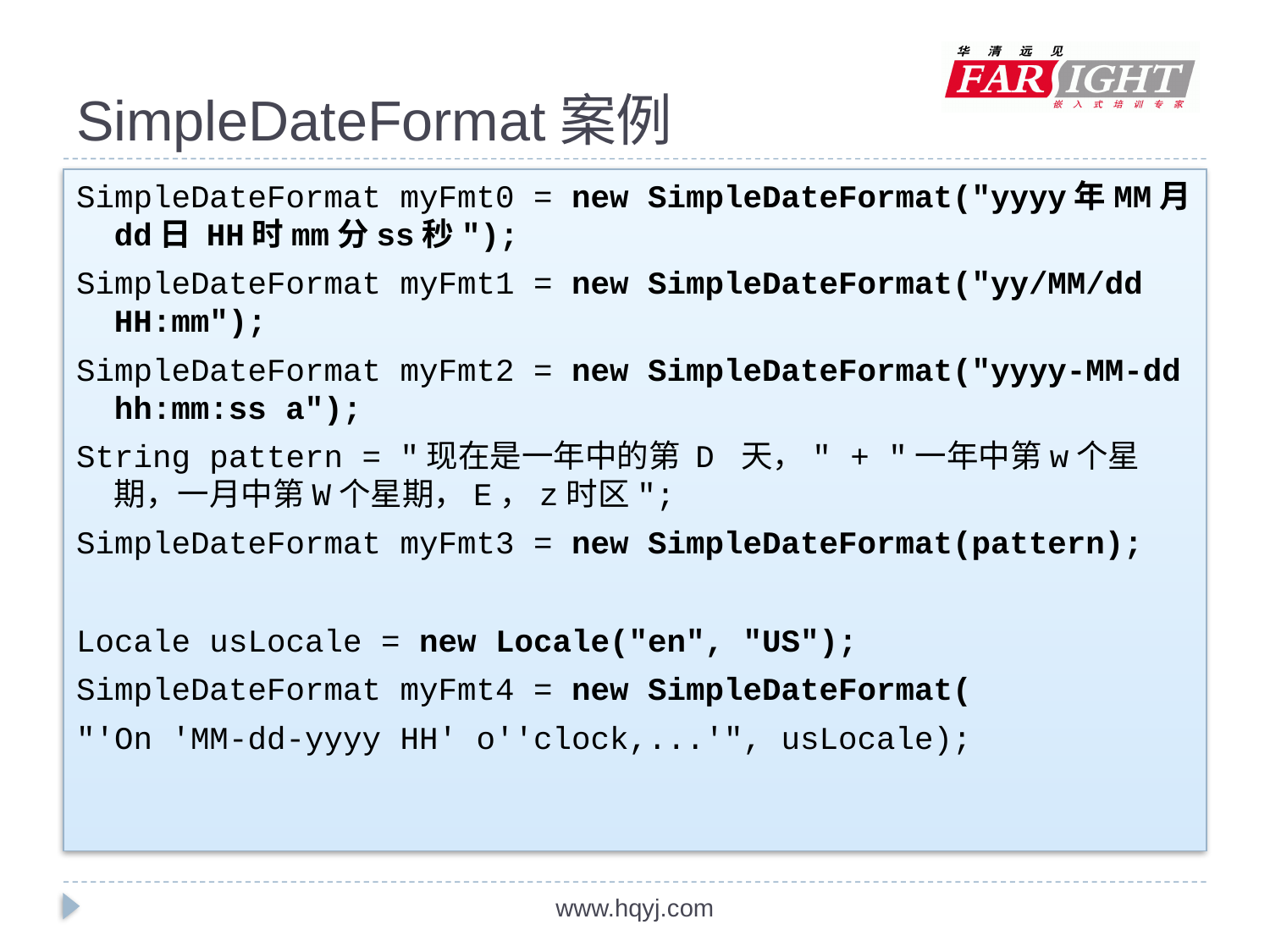

# SimpleDateFormat案例
SimpleDateFormat myFmt0 = new SimpleDateFormat("yyyy年MM月dd日 HH时mm分ss秒");
SimpleDateFormat myFmt1 = new SimpleDateFormat("yy/MM/dd HH:mm");
SimpleDateFormat myFmt2 = new SimpleDateFormat("yyyy-MM-dd hh:mm:ss a");
String pattern = "现在是一年中的第 D 天，" + "一年中第w个星期，一月中第W个星期，E，z时区";
SimpleDateFormat myFmt3 = new SimpleDateFormat(pattern);

Locale usLocale = new Locale("en", "US");
SimpleDateFormat myFmt4 = new SimpleDateFormat(
"'On 'MM-dd-yyyy HH' o''clock,...'", usLocale);
13
www.hqyj.com